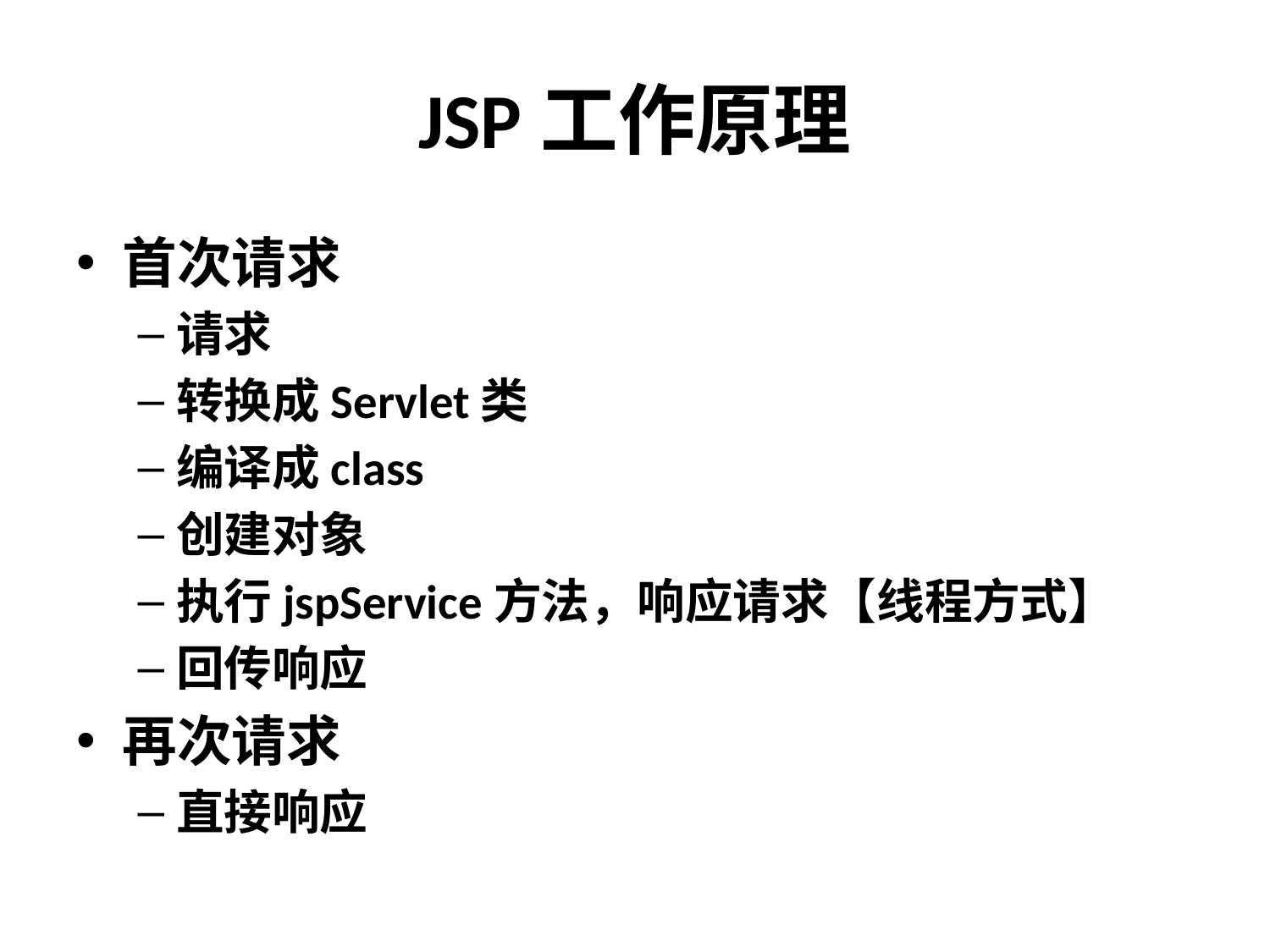

# JSP工作原理
首次请求
请求
转换成Servlet类
编译成class
创建对象
执行jspService方法，响应请求【线程方式】
回传响应
再次请求
直接响应